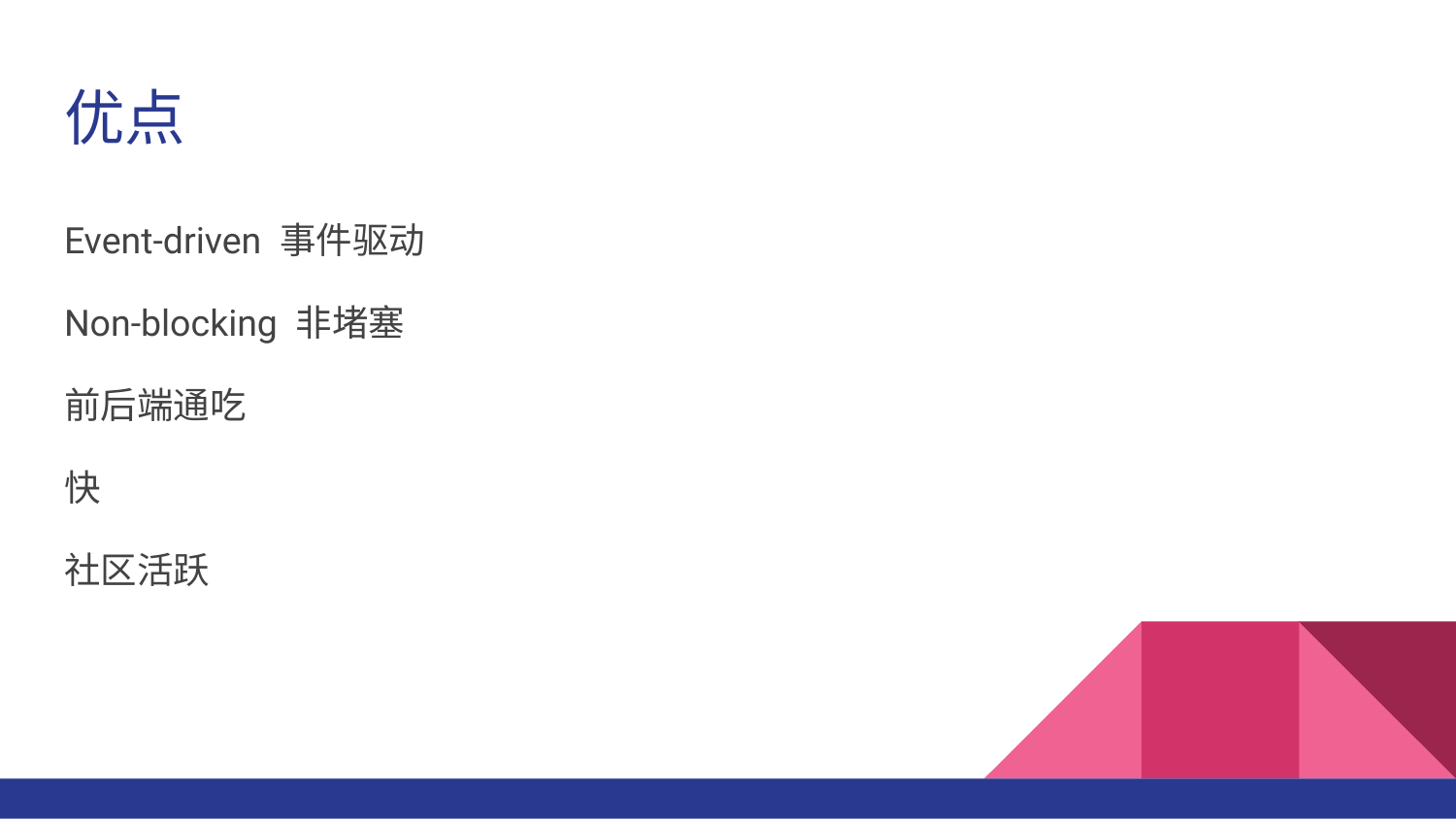

# 优点
Event-driven 事件驱动
Non-blocking 非堵塞
前后端通吃
快
社区活跃